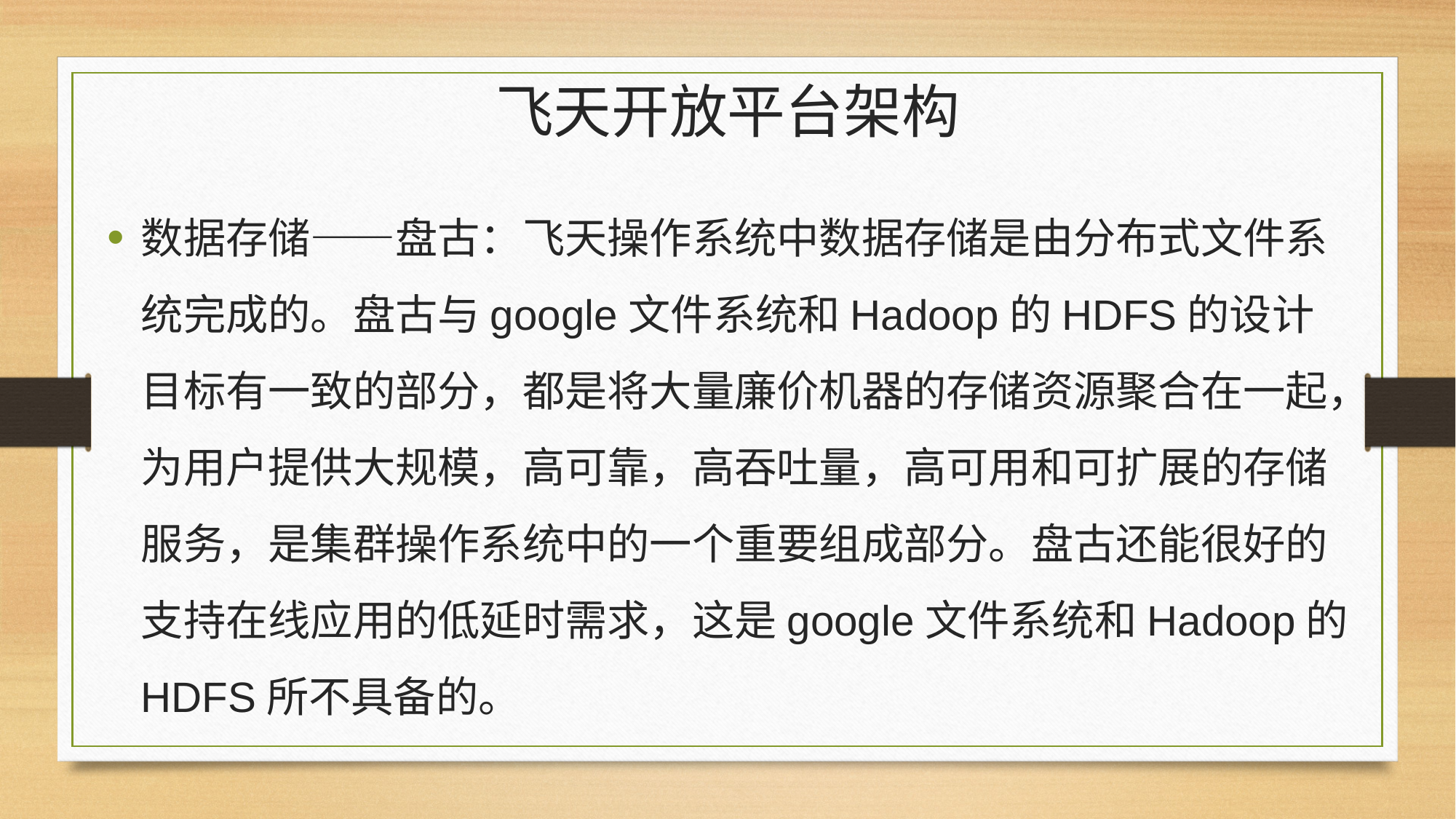

# 飞天开放平台架构
数据存储——盘古：飞天操作系统中数据存储是由分布式文件系统完成的。盘古与google文件系统和Hadoop的HDFS的设计目标有一致的部分，都是将大量廉价机器的存储资源聚合在一起，为用户提供大规模，高可靠，高吞吐量，高可用和可扩展的存储服务，是集群操作系统中的一个重要组成部分。盘古还能很好的支持在线应用的低延时需求，这是google文件系统和Hadoop的HDFS所不具备的。